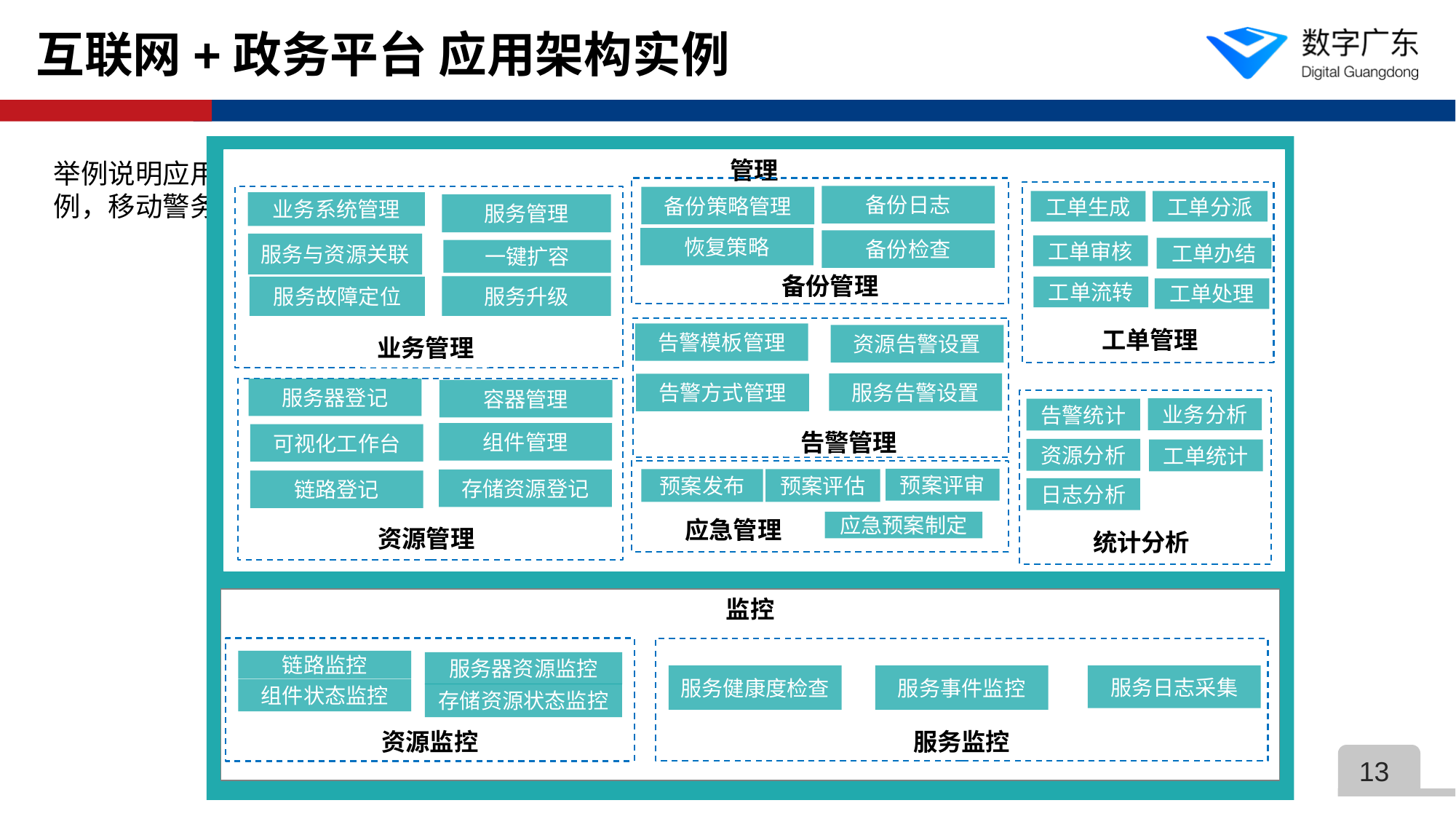

互联网+政务平台 应用架构实例

管理

业务系统管理
服务管理
服务与资源关联
一键扩容

业务管理

告警管理
资源管理
统计分析
监控
资源监控
服务监控
链路监控
服务器资源监控
服务健康度检查
服务事件监控
服务日志采集
举例说明应用架构的设计案例，移动警务App平台架构

备份日志
备份策略管理
工单生成
工单分派
恢复策略
备份检查
工单审核
工单办结
备份管理
服务升级
工单流转
服务故障定位
工单处理
告警模板管理
资源告警设置
工单管理
服务告警设置
告警方式管理
服务器登记
容器管理
业务分析
告警统计
组件管理
可视化工作台
资源分析
工单统计

预案评审
预案发布
预案评估
存储资源登记
链路登记
日志分析
应急管理
应急预案制定
组件状态监控
存储资源状态监控